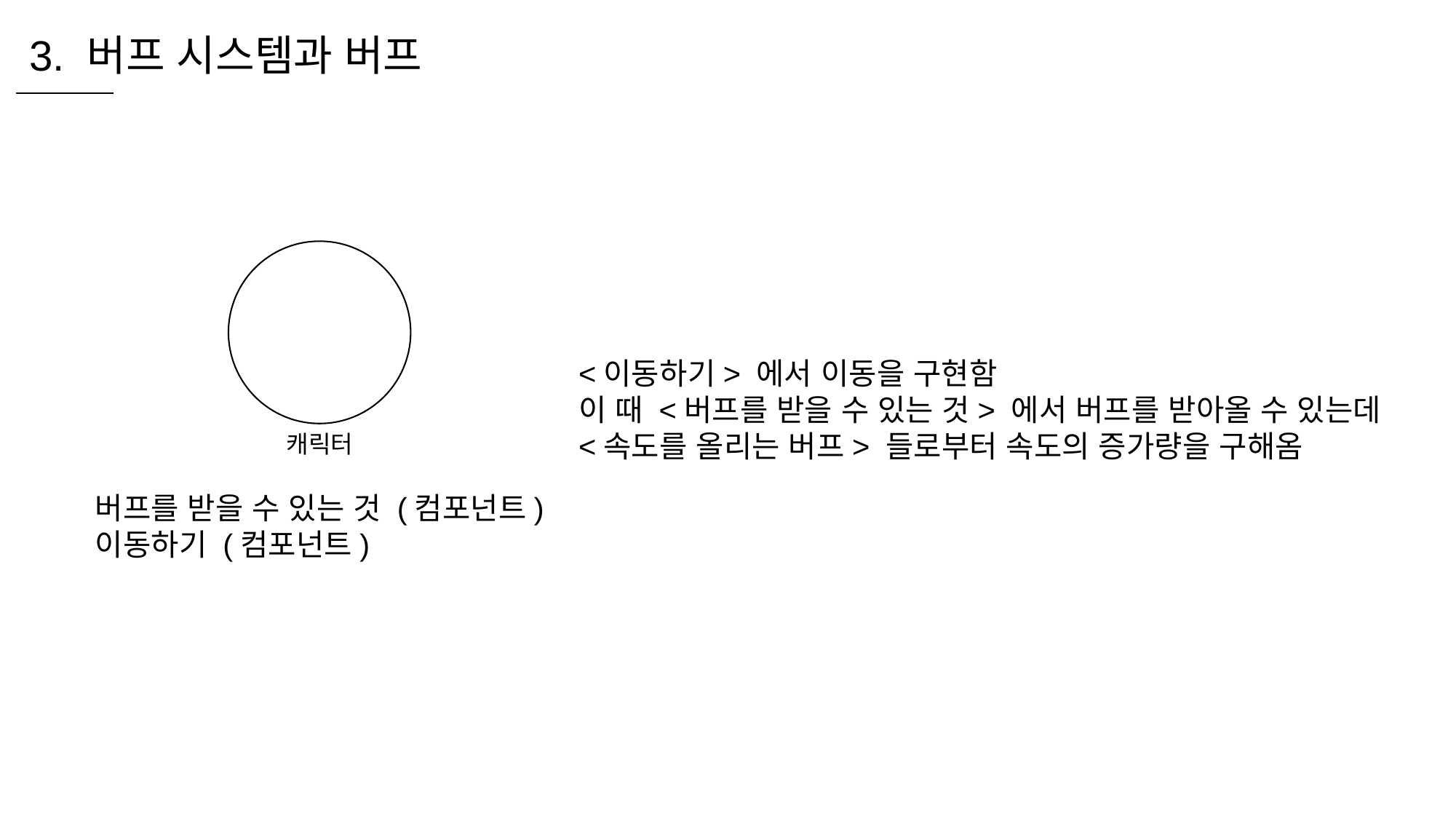

3. 버프 시스템과 버프

<이동하기> 에서 이동을 구현함
이 때 <버프를 받을 수 있는 것> 에서 버프를 받아올 수 있는데
<속도를 올리는 버프> 들로부터 속도의 증가량을 구해옴
캐릭터
버프를 받을 수 있는 것 (컴포넌트)
이동하기 (컴포넌트)